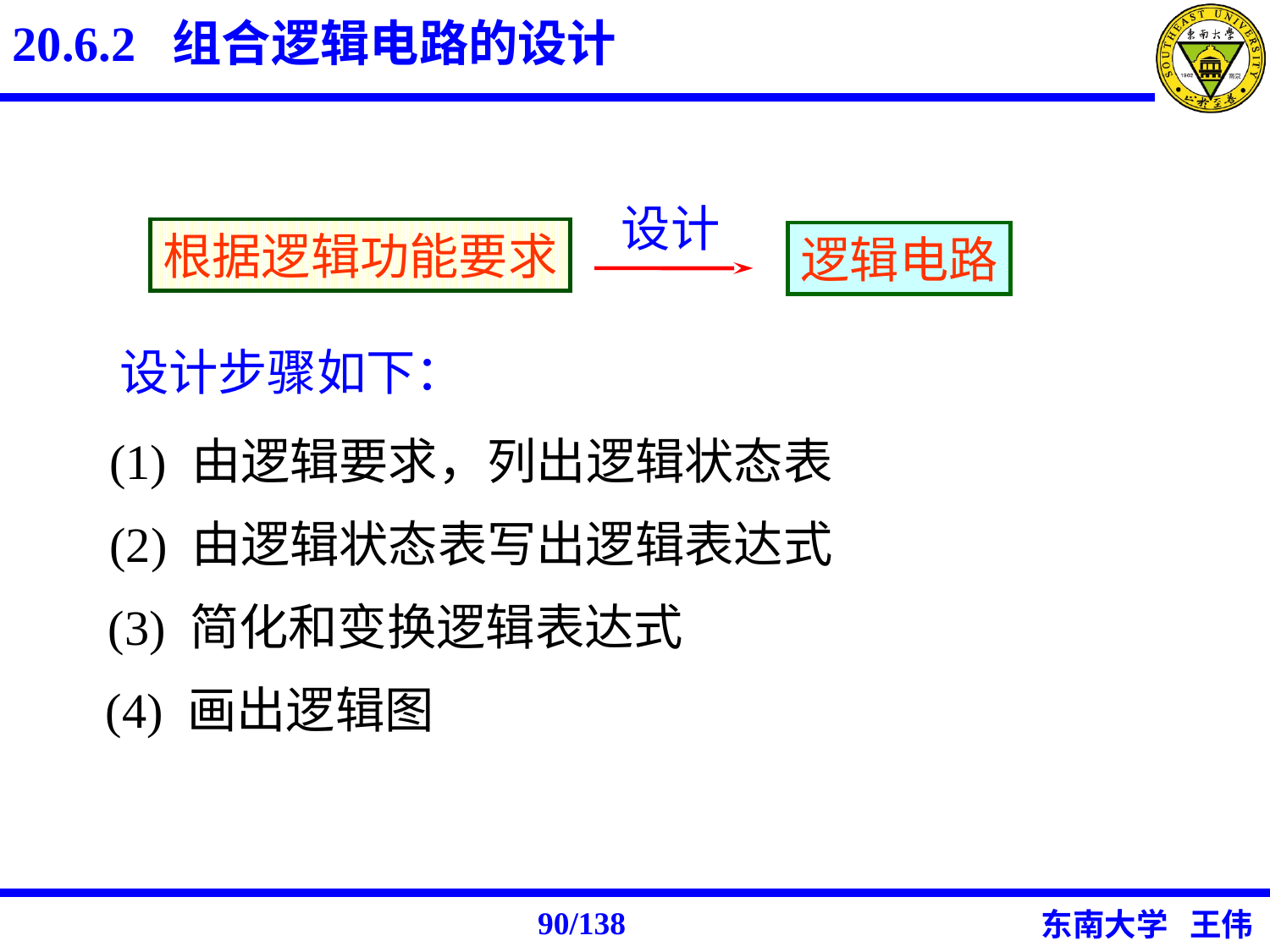

20.6.2  组合逻辑电路的设计
设计
根据逻辑功能要求
逻辑电路

设计步骤如下：
 (1) 由逻辑要求，列出逻辑状态表
 (2) 由逻辑状态表写出逻辑表达式
 (3) 简化和变换逻辑表达式
 (4) 画出逻辑图